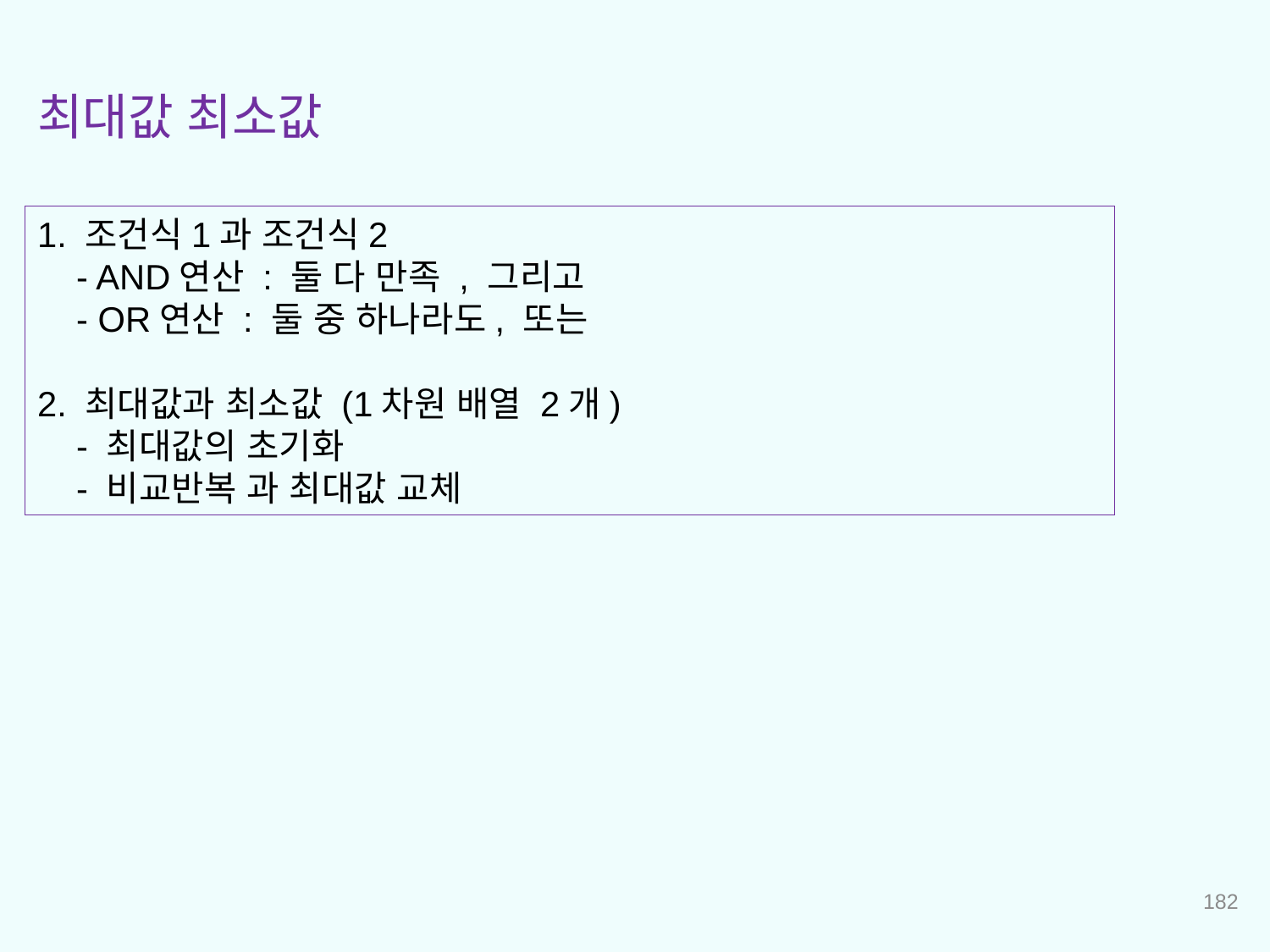

최대값 최소값
조건식1과 조건식2
    - AND연산 : 둘 다 만족 , 그리고
    - OR연산 : 둘 중 하나라도, 또는

2. 최대값과 최소값 (1차원 배열 2개)
    - 최대값의 초기화
    - 비교반복 과 최대값 교체
182